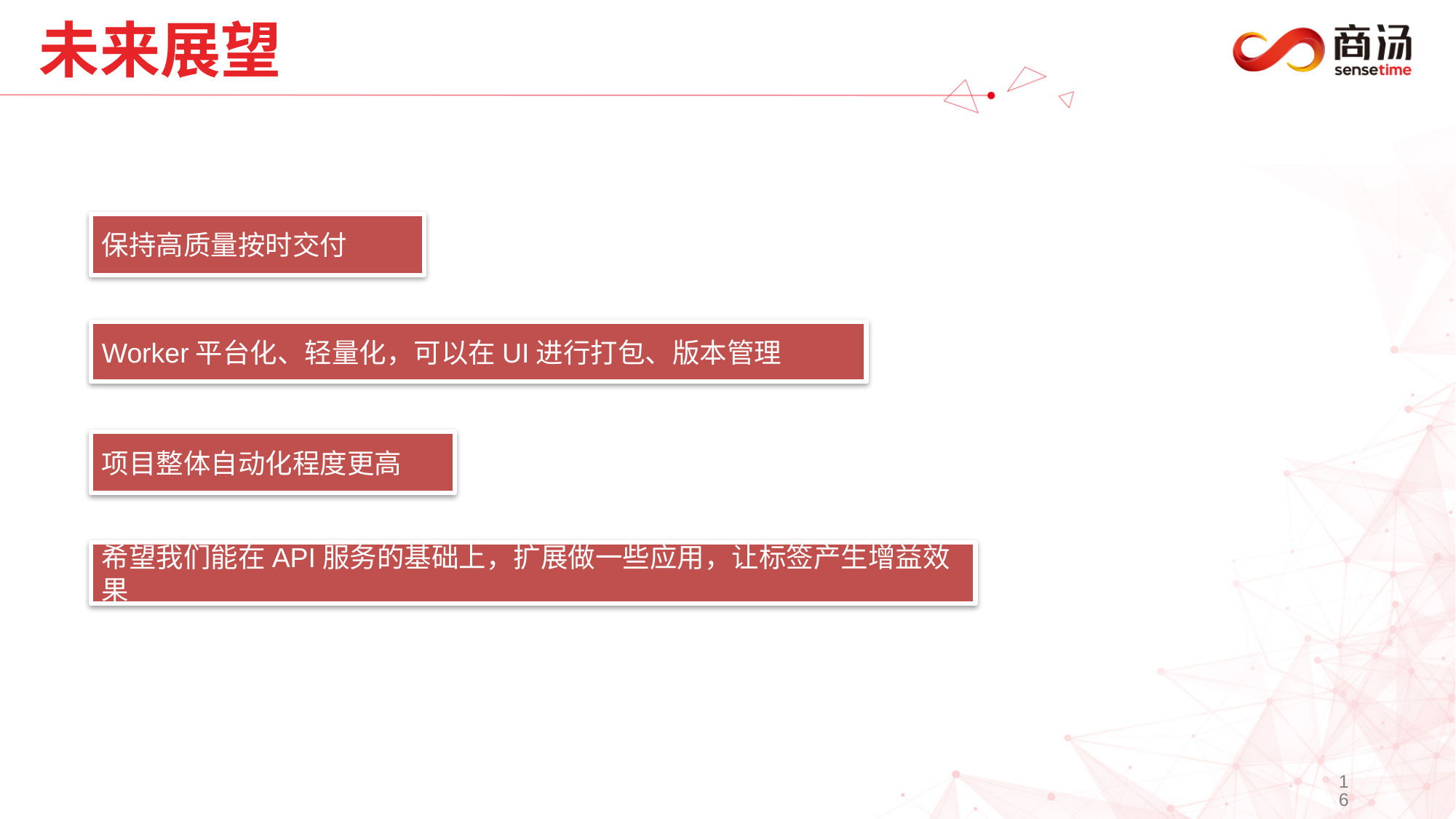

未来展望
保持高质量按时交付
Worker平台化、轻量化，可以在UI进行打包、版本管理
项目整体自动化程度更高
希望我们能在API服务的基础上，扩展做一些应用，让标签产生增益效果
16